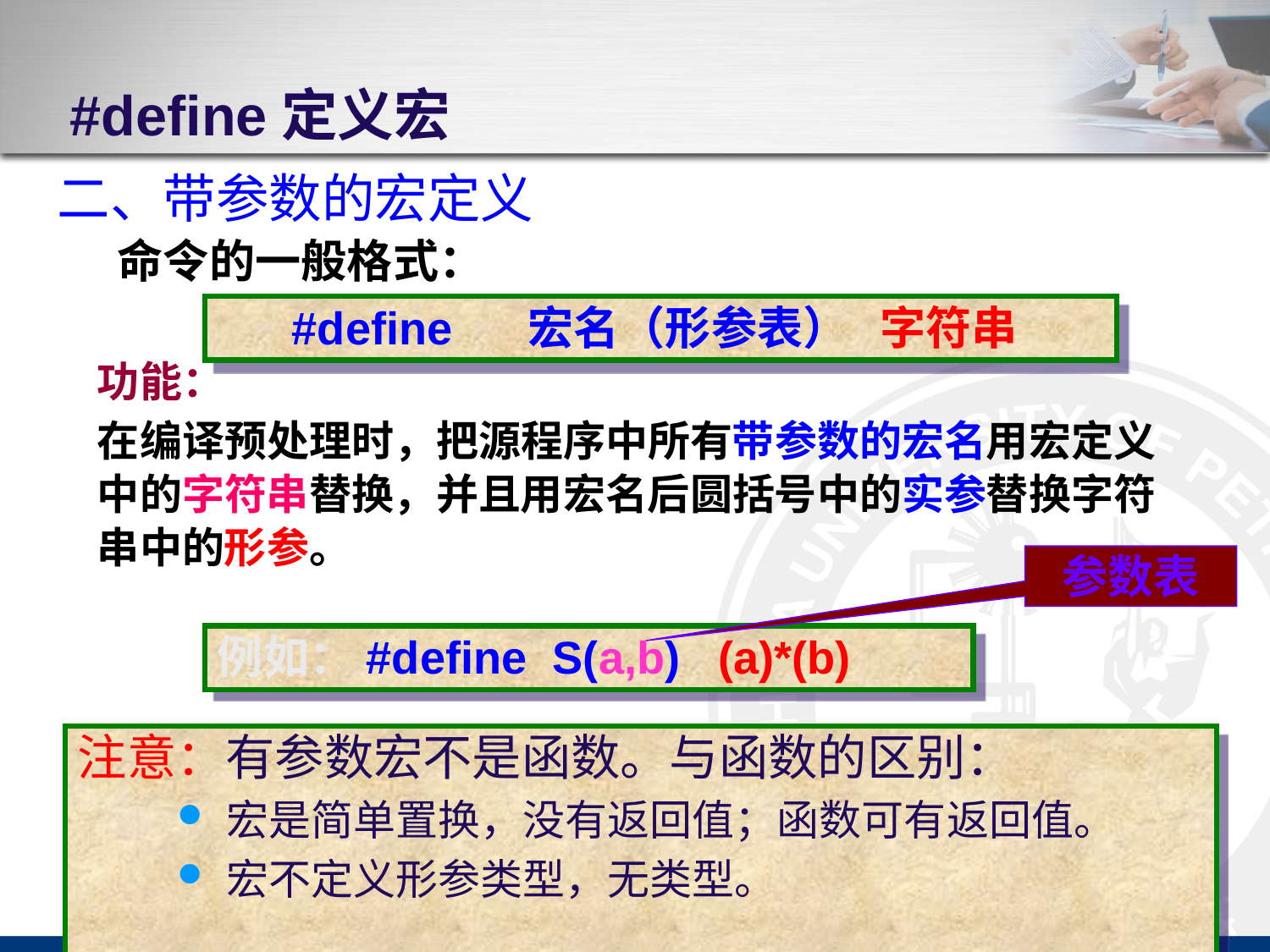

# #define定义宏
二、带参数的宏定义
命令的一般格式：
#define     宏名（形参表）   字符串
功能：
在编译预处理时，把源程序中所有带参数的宏名用宏定义中的字符串替换，并且用宏名后圆括号中的实参替换字符串中的形参。
参数表
例如：#define  S(a,b)   (a)*(b)
注意：有参数宏不是函数。与函数的区别：
宏是简单置换，没有返回值；函数可有返回值。
宏不定义形参类型，无类型。